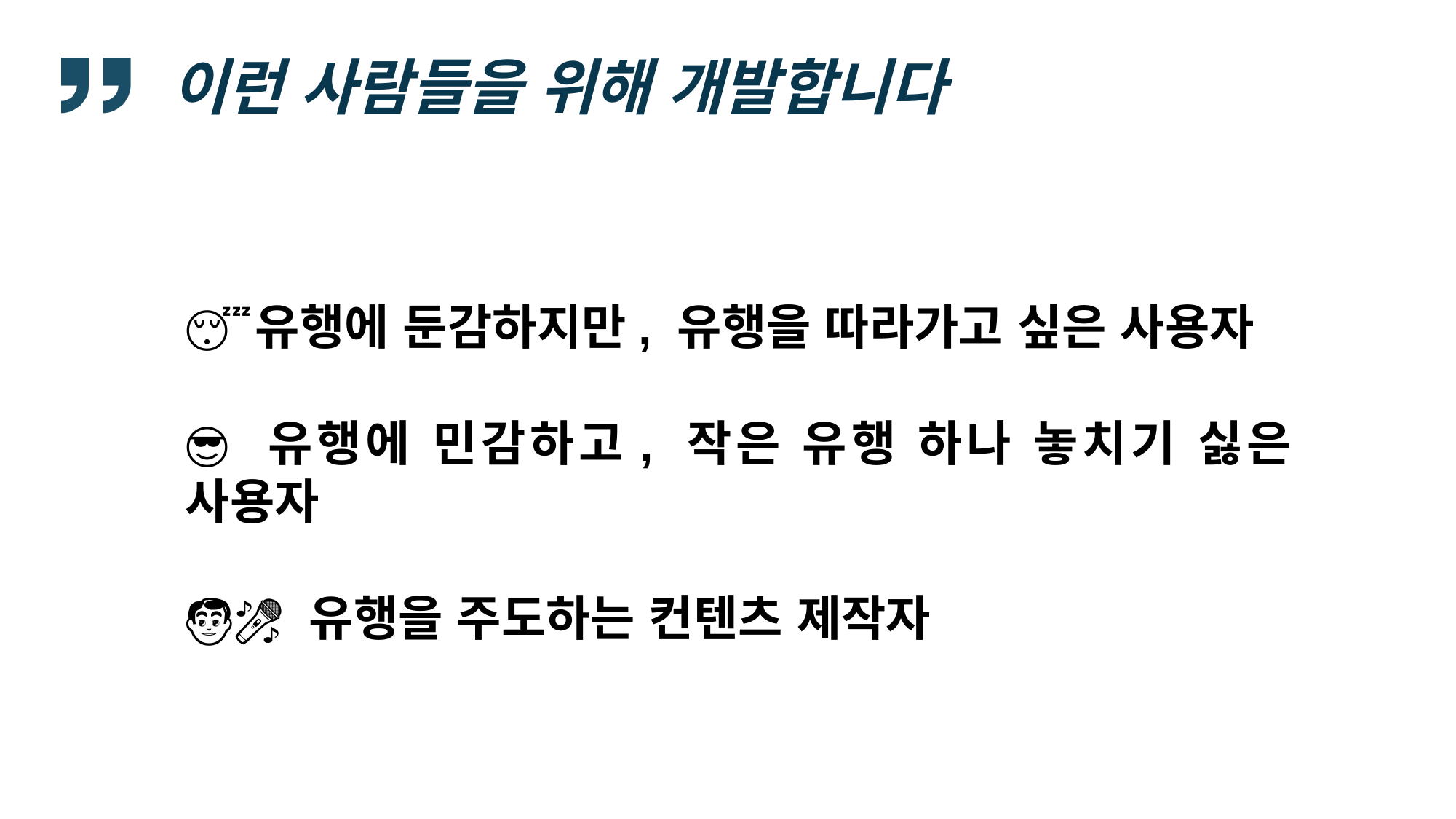

# 이런 사람들을 위해 개발합니다
😴 유행에 둔감하지만, 유행을 따라가고 싶은 사용자

😎 유행에 민감하고, 작은 유행 하나 놓치기 싫은 사용자

👨‍🎤 유행을 주도하는 컨텐츠 제작자